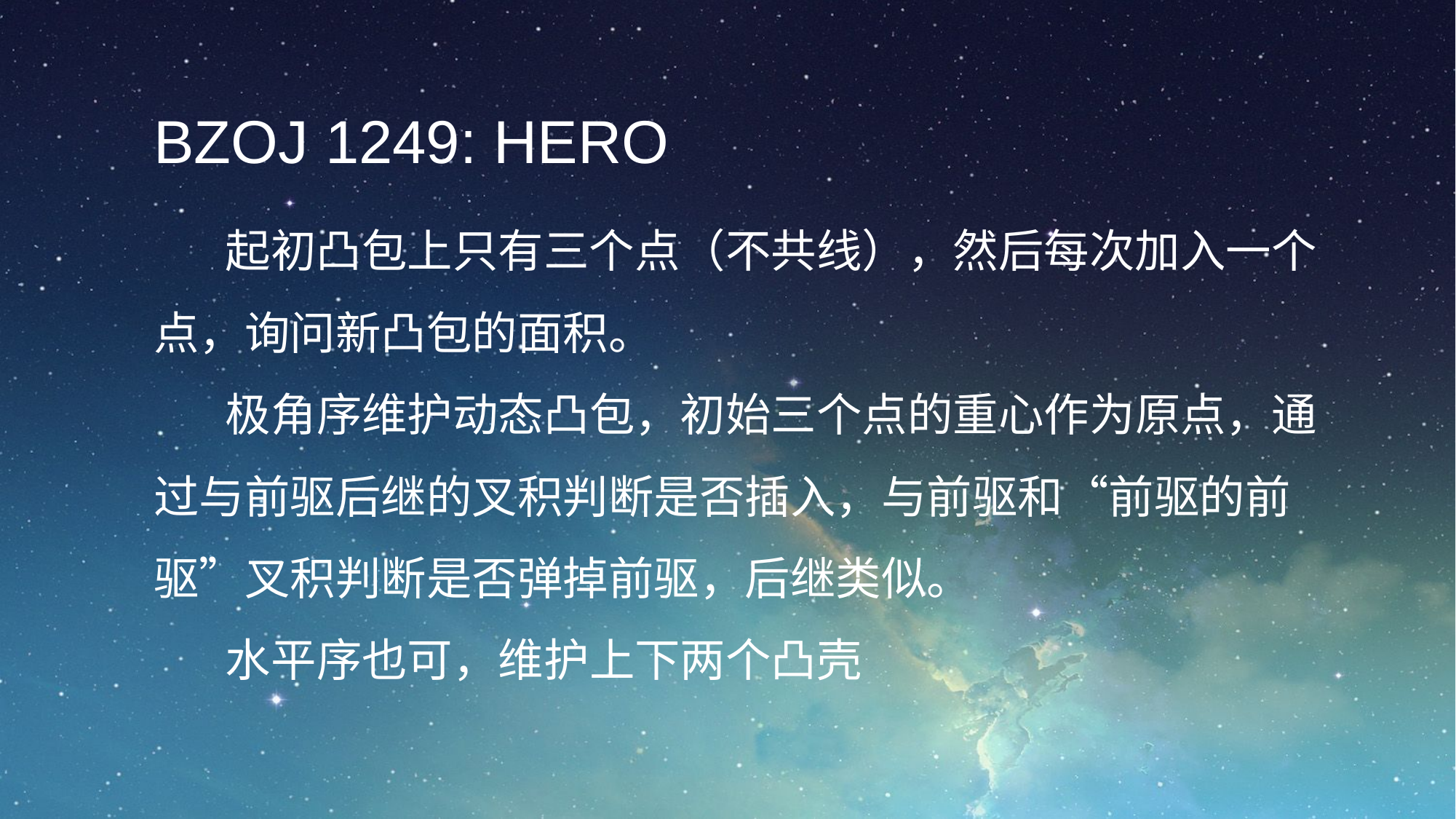

BZOJ 1249: HERO
起初凸包上只有三个点（不共线），然后每次加入一个点，询问新凸包的面积。
极角序维护动态凸包，初始三个点的重心作为原点，通过与前驱后继的叉积判断是否插入，与前驱和“前驱的前驱”叉积判断是否弹掉前驱，后继类似。
水平序也可，维护上下两个凸壳